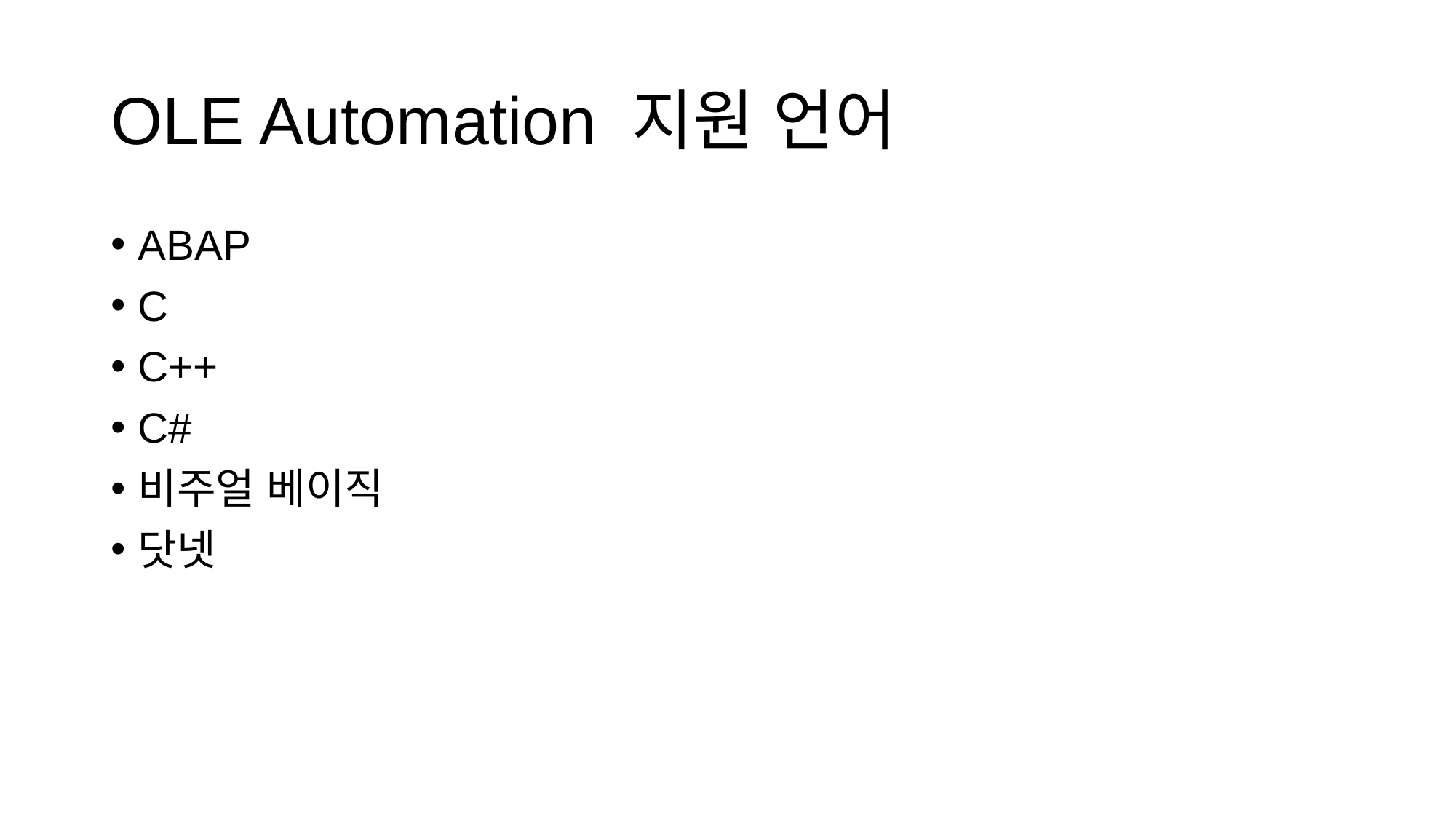

# OLE Automation 지원 언어
ABAP
C
C++
C#
비주얼 베이직
닷넷